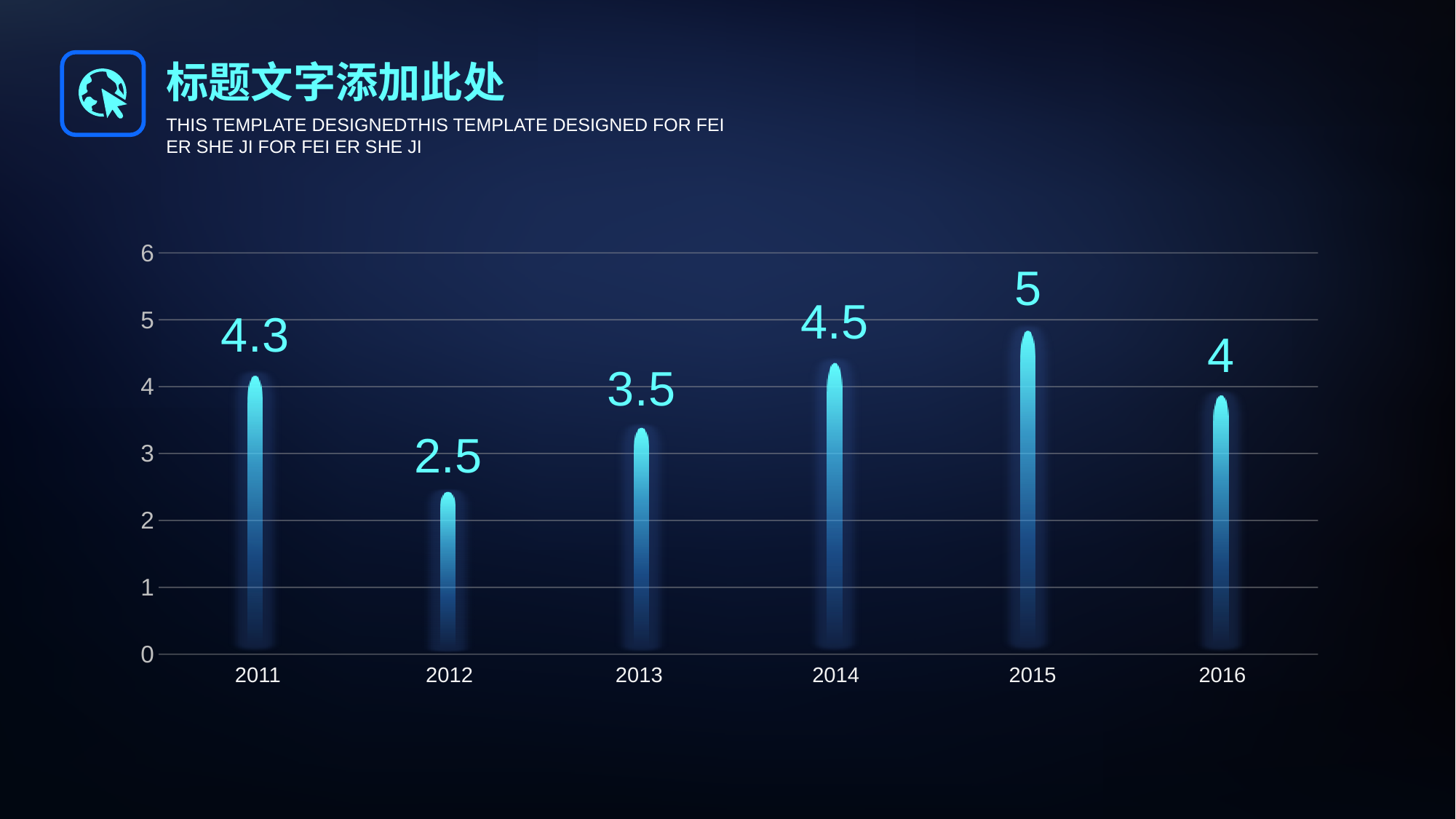

标题文字添加此处
THIS TEMPLATE DESIGNEDTHIS TEMPLATE DESIGNED FOR FEI ER SHE JI FOR FEI ER SHE JI

### Chart

| Category | 系列 1 |
|---|---|
| 类别 1 | 4.3 |
| 类别 2 | 2.5 |
| 类别 3 | 3.5 |
| 类别 4 | 4.5 |
2011
2012
2013
2014
2015
2016